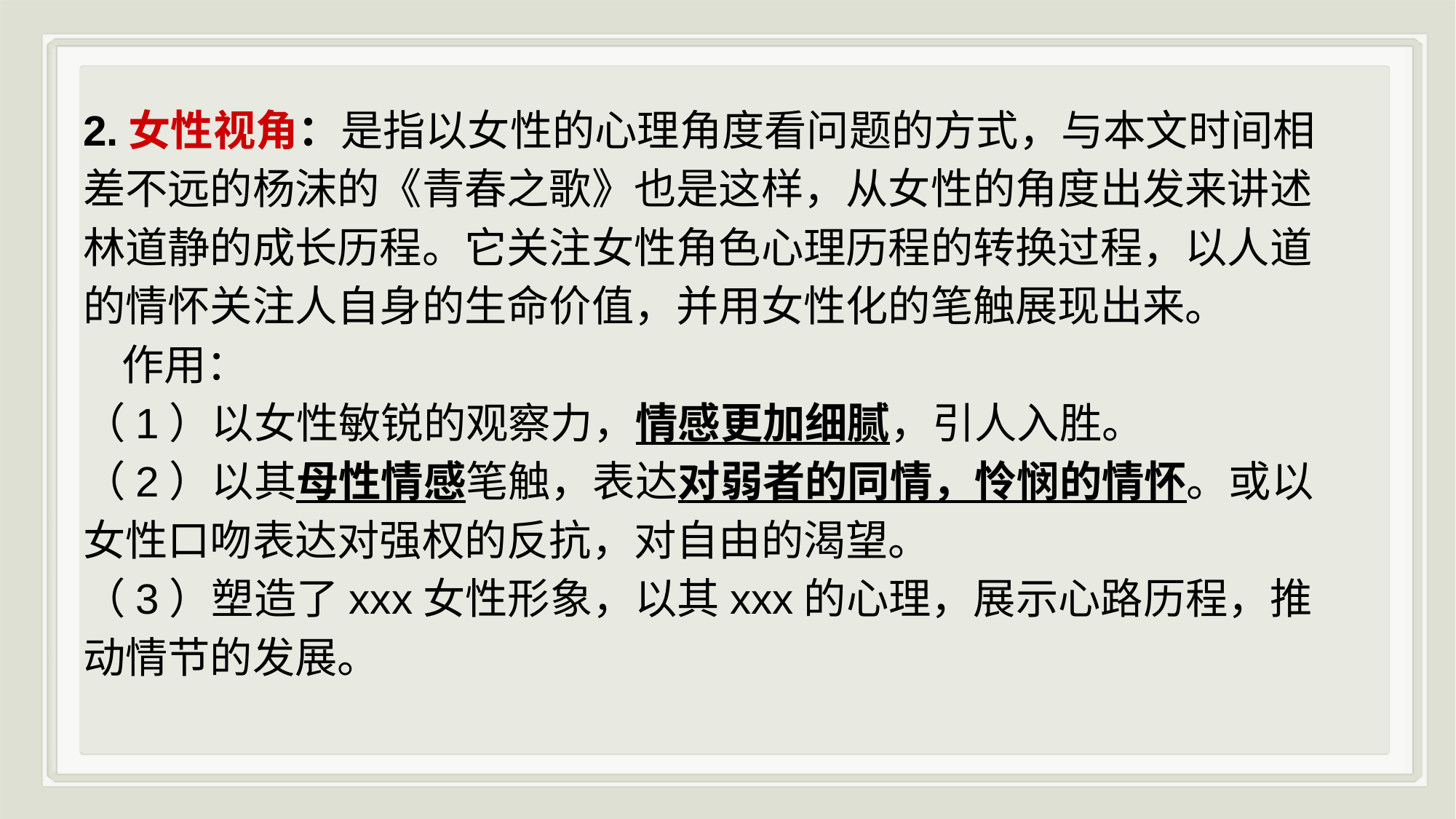

2.女性视角：是指以女性的心理角度看问题的方式，与本文时间相差不远的杨沫的《青春之歌》也是这样，从女性的角度出发来讲述林道静的成长历程。它关注女性角色心理历程的转换过程，以人道的情怀关注人自身的生命价值，并用女性化的笔触展现出来。
   作用：
（1）以女性敏锐的观察力，情感更加细腻，引人入胜。
（2）以其母性情感笔触，表达对弱者的同情，怜悯的情怀。或以女性口吻表达对强权的反抗，对自由的渴望。
（3）塑造了xxx女性形象，以其xxx的心理，展示心路历程，推动情节的发展。